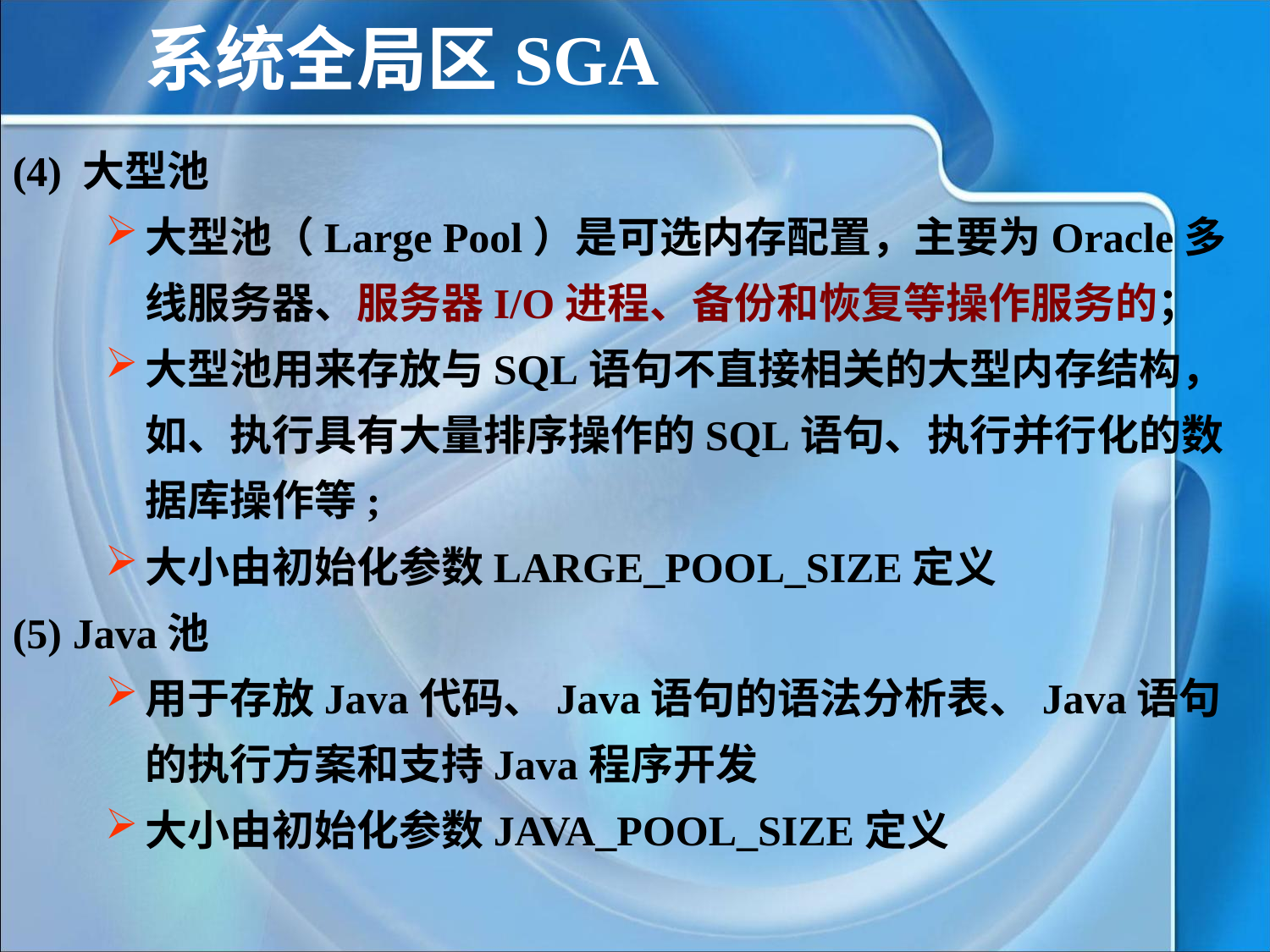

系统全局区SGA
(4) 大型池
大型池（Large Pool）是可选内存配置，主要为Oracle多线服务器、服务器I/O进程、备份和恢复等操作服务的；
大型池用来存放与SQL语句不直接相关的大型内存结构，如、执行具有大量排序操作的SQL语句、执行并行化的数据库操作等;
大小由初始化参数LARGE_POOL_SIZE定义
(5) Java池
用于存放Java代码、Java语句的语法分析表、Java语句的执行方案和支持Java程序开发
大小由初始化参数JAVA_POOL_SIZE定义

30